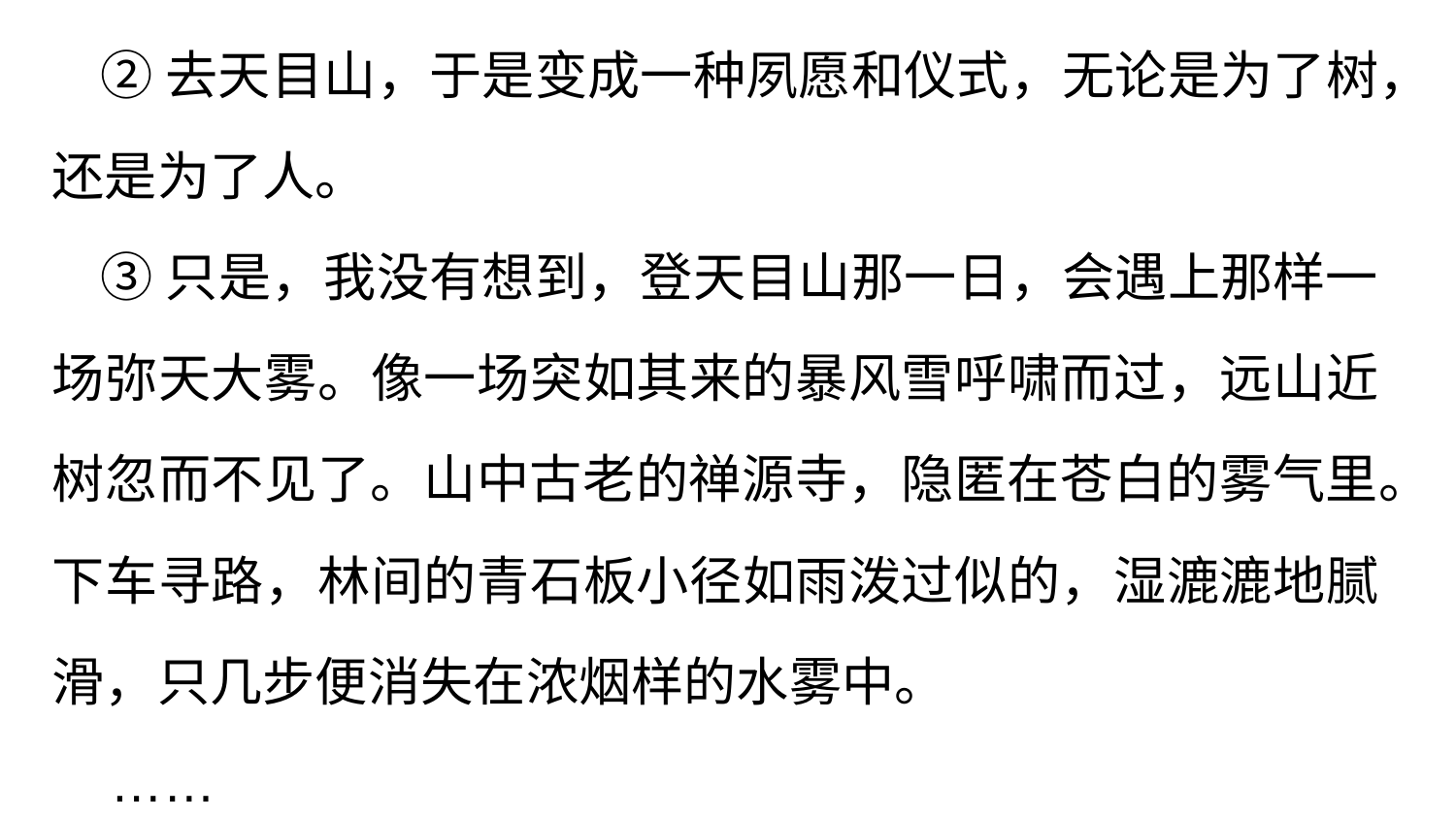

②去天目山，于是变成一种夙愿和仪式，无论是为了树，还是为了人。
    ③只是，我没有想到，登天目山那一日，会遇上那样一场弥天大雾。像一场突如其来的暴风雪呼啸而过，远山近树忽而不见了。山中古老的禅源寺，隐匿在苍白的雾气里。下车寻路，林间的青石板小径如雨泼过似的，湿漉漉地腻滑，只几步便消失在浓烟样的水雾中。
    ……